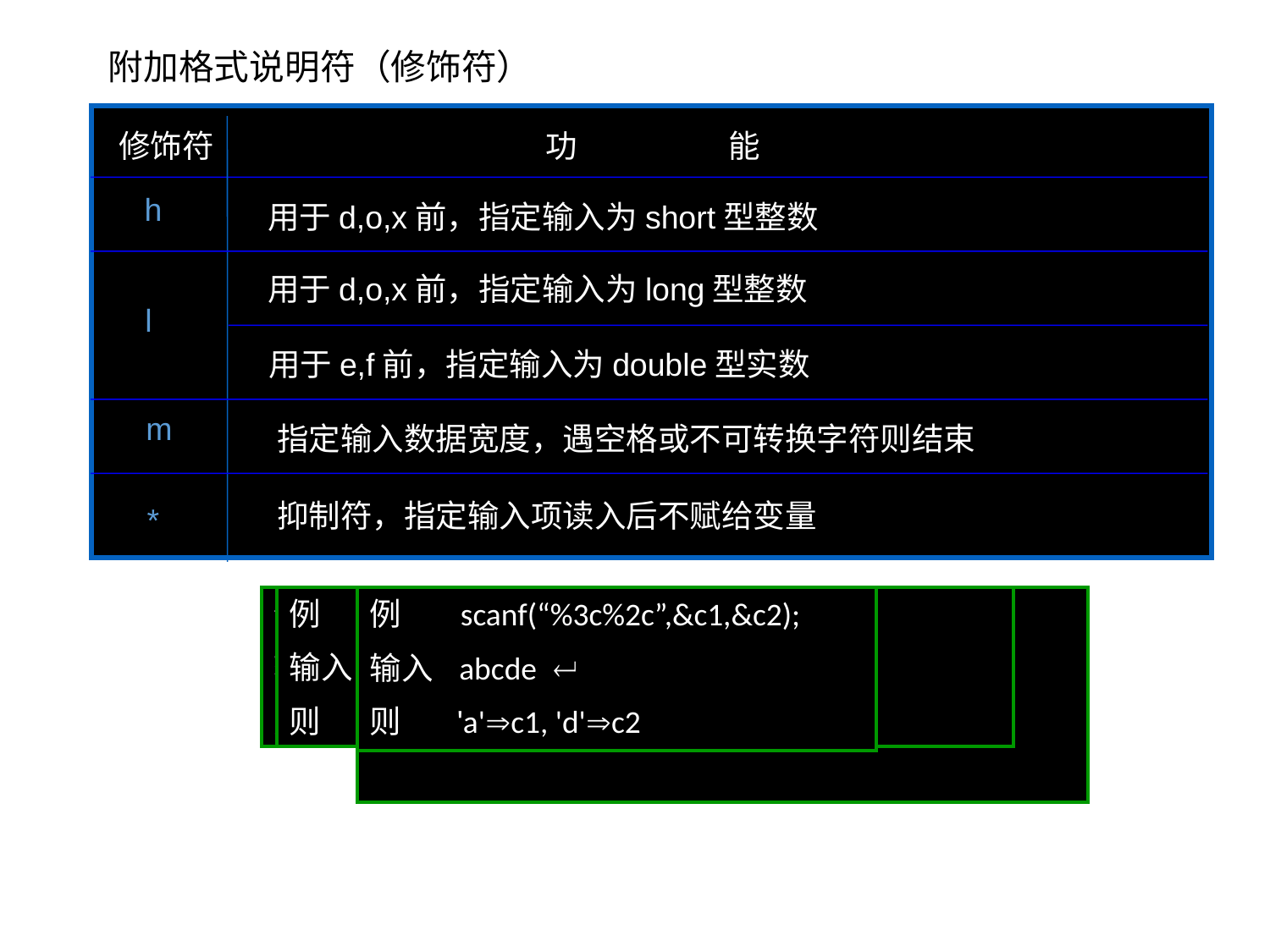

附加格式说明符（修饰符）

修饰符
功                     能

h
用于d,o,x前，指定输入为short型整数

用于d,o,x前，指定输入为long型整数
l

用于e,f前，指定输入为double型实数

m
指定输入数据宽度，遇空格或不可转换字符则结束

抑制符，指定输入项读入后不赋给变量
*

例	scanf(“%3d%*4d%f”,&k,&f);
输入 	12345678765.43↵
则	123⇒k, 8765.43⇒f
例  	scanf(“%2d%*3d%2d”,&a,&b);
输入  	1234567↵
则	12⇒a,  67⇒b
例  	scanf(“%4d%2d%2d”,&yy,&mm,&dd);
输入  	19991015  ↵
则	1999⇒yy, 10 ⇒mm, 15 ⇒dd
例  	scanf(“%3c%2c”,&c1,&c2);
输入  	abcde  ↵
则	'a'⇒c1, 'd'⇒c2